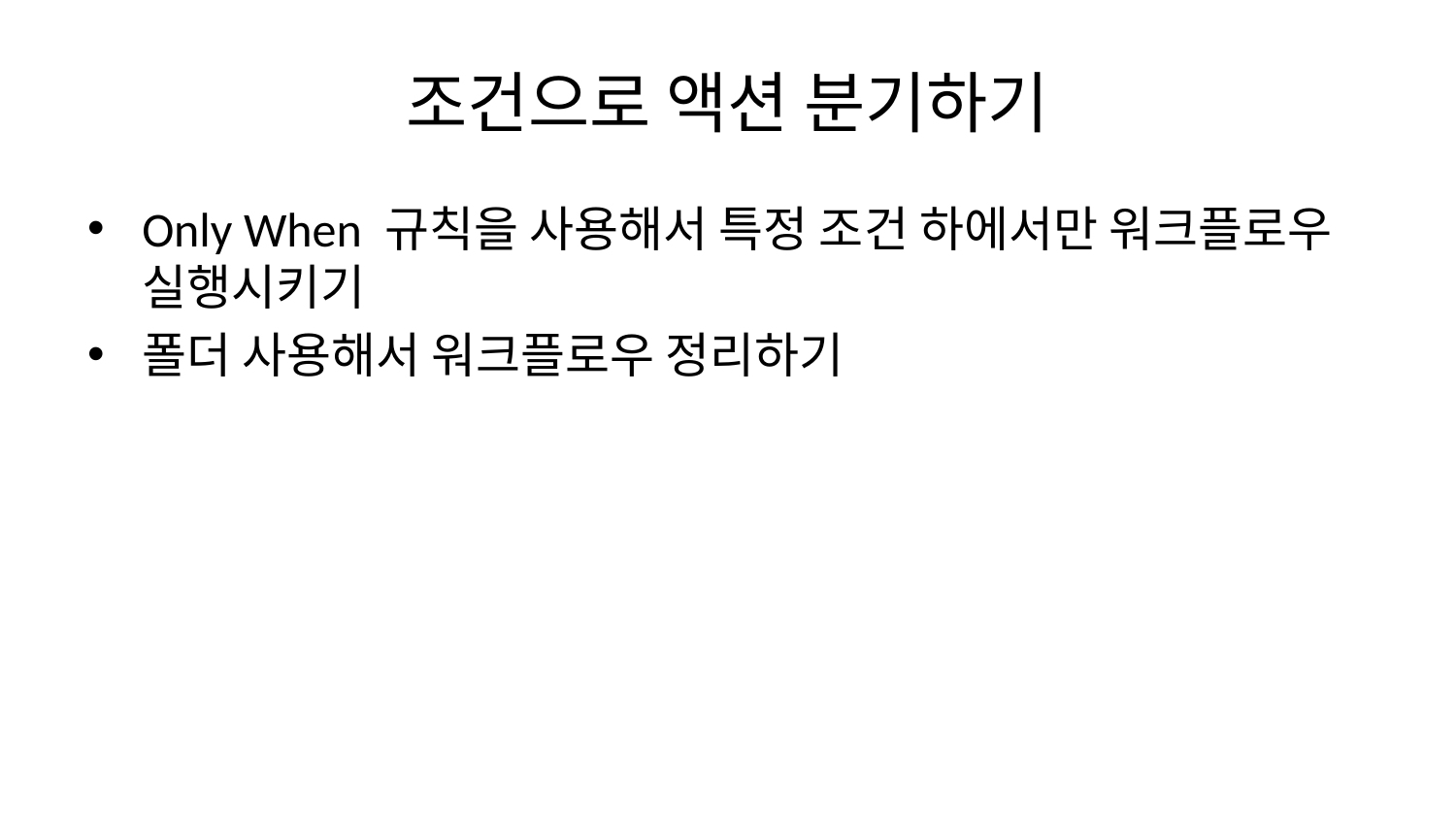

# 조건으로 액션 분기하기
Only When 규칙을 사용해서 특정 조건 하에서만 워크플로우 실행시키기
폴더 사용해서 워크플로우 정리하기